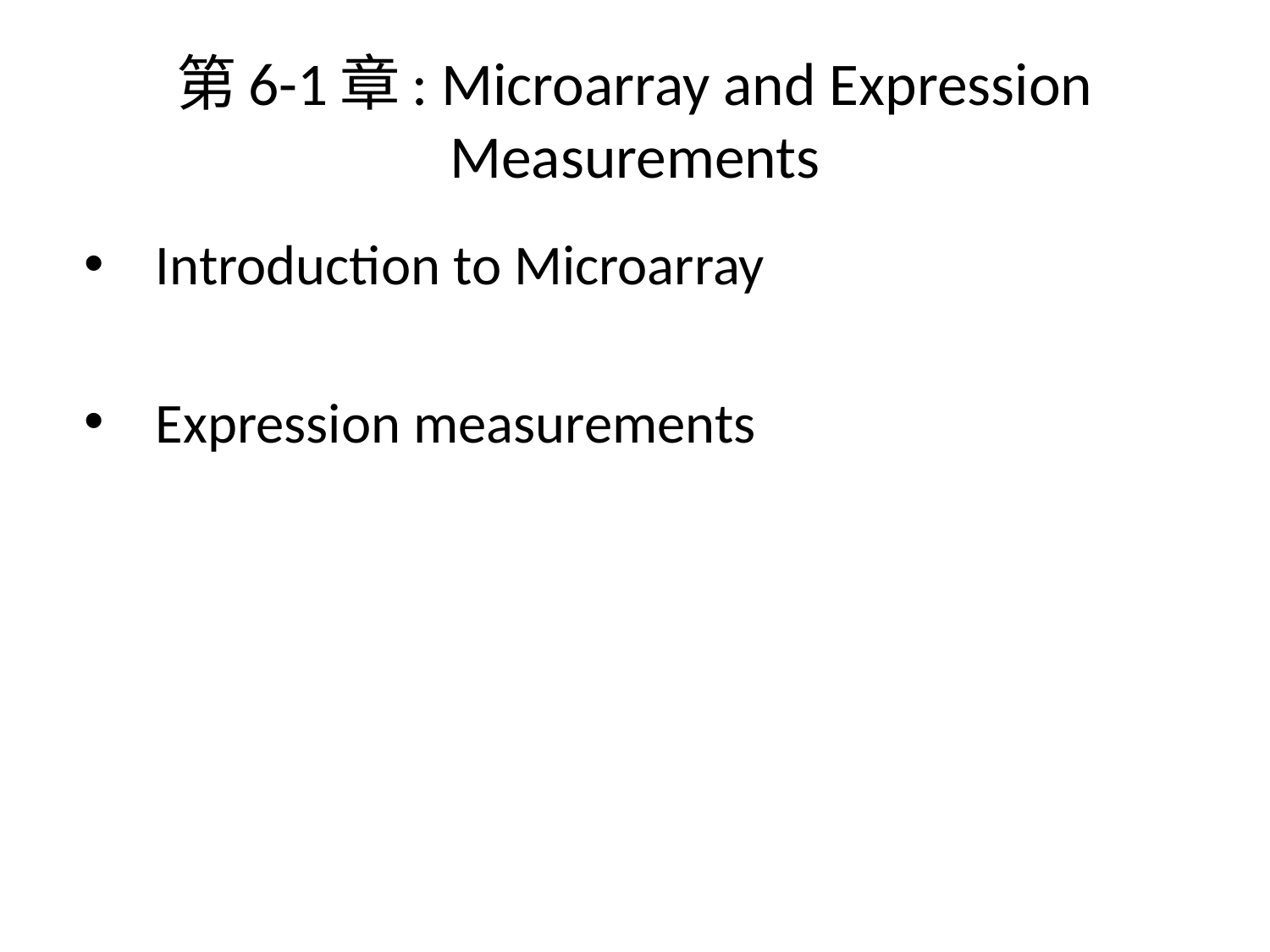

# 第6-1章: Microarray and Expression Measurements
Introduction to Microarray

Expression measurements